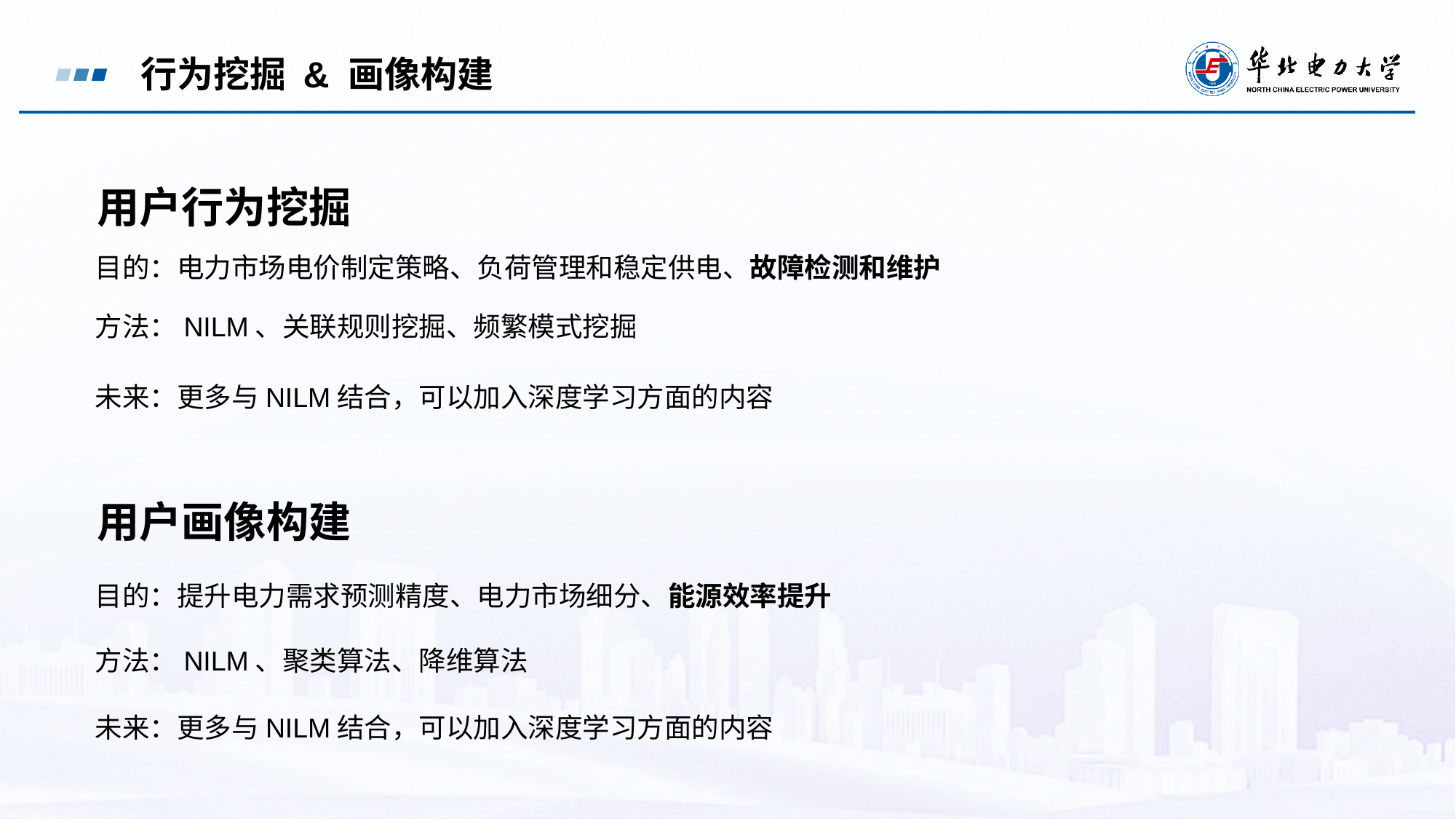

行为挖掘 & 画像构建
用户行为挖掘
目的：电力市场电价制定策略、负荷管理和稳定供电、故障检测和维护
方法：NILM、关联规则挖掘、频繁模式挖掘
未来：更多与NILM结合，可以加入深度学习方面的内容
用户画像构建
目的：提升电力需求预测精度、电力市场细分、能源效率提升
方法：NILM、聚类算法、降维算法
未来：更多与NILM结合，可以加入深度学习方面的内容